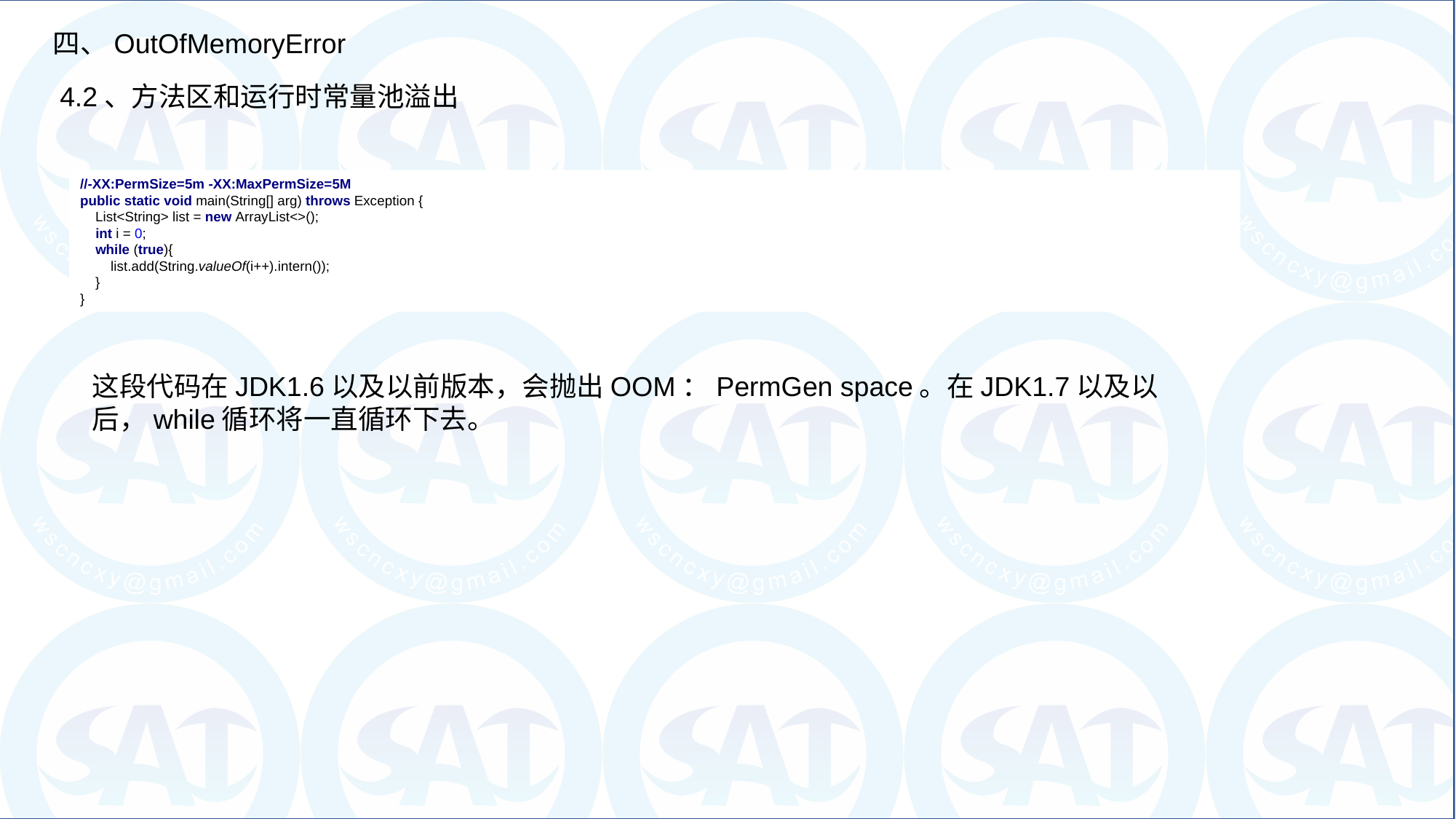

四、OutOfMemoryError
4.2、方法区和运行时常量池溢出
//-XX:PermSize=5m -XX:MaxPermSize=5M
public static void main(String[] arg) throws Exception {
    List<String> list = new ArrayList<>();
    int i = 0;
    while (true){
        list.add(String.valueOf(i++).intern());
    }
}
这段代码在JDK1.6以及以前版本，会抛出OOM：PermGen space。在JDK1.7以及以后，while循环将一直循环下去。